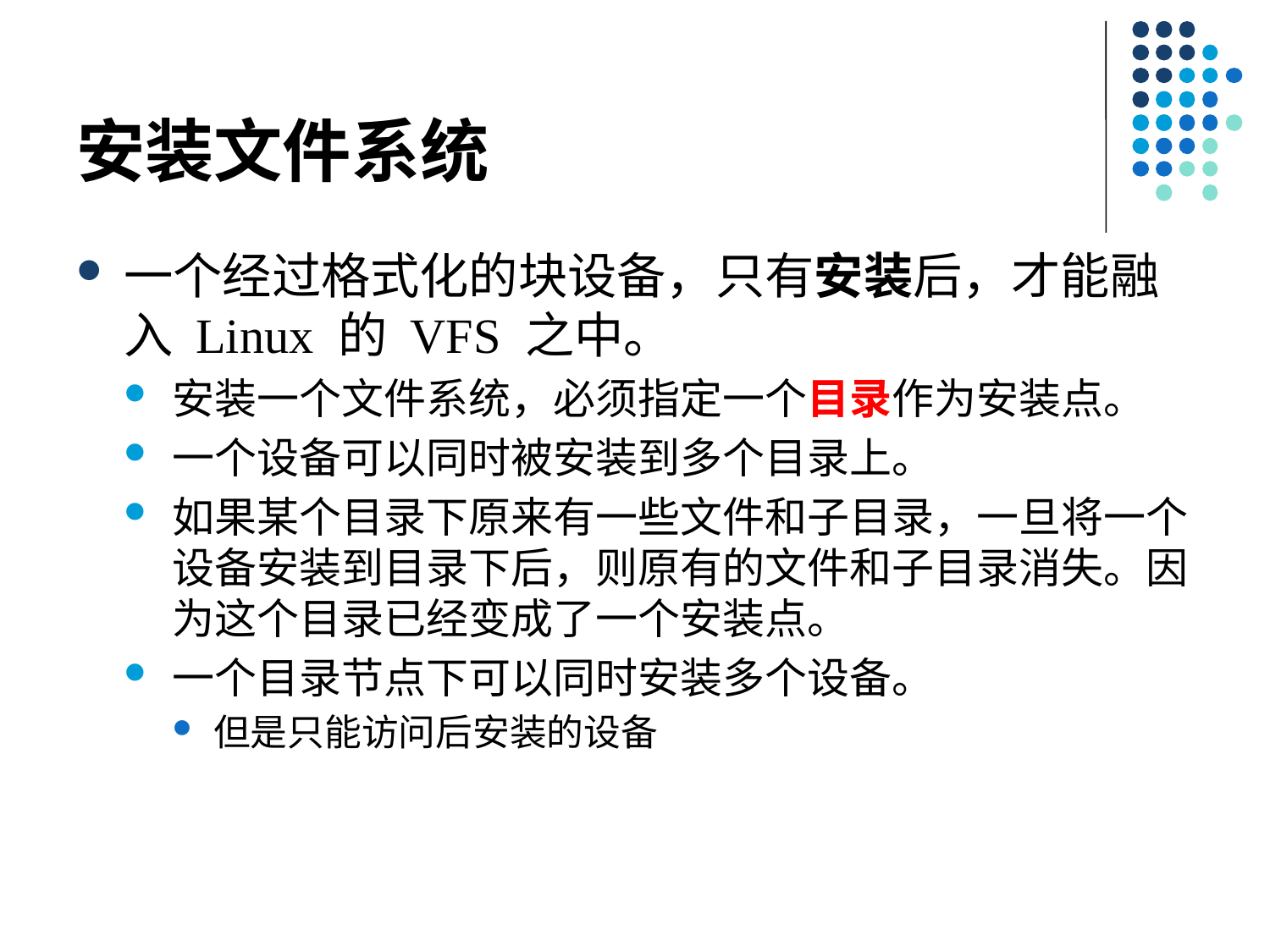

# 安装文件系统
一个经过格式化的块设备，只有安装后，才能融入 Linux 的 VFS 之中。
安装一个文件系统，必须指定一个目录作为安装点。
一个设备可以同时被安装到多个目录上。
如果某个目录下原来有一些文件和子目录，一旦将一个设备安装到目录下后，则原有的文件和子目录消失。因为这个目录已经变成了一个安装点。
一个目录节点下可以同时安装多个设备。
但是只能访问后安装的设备